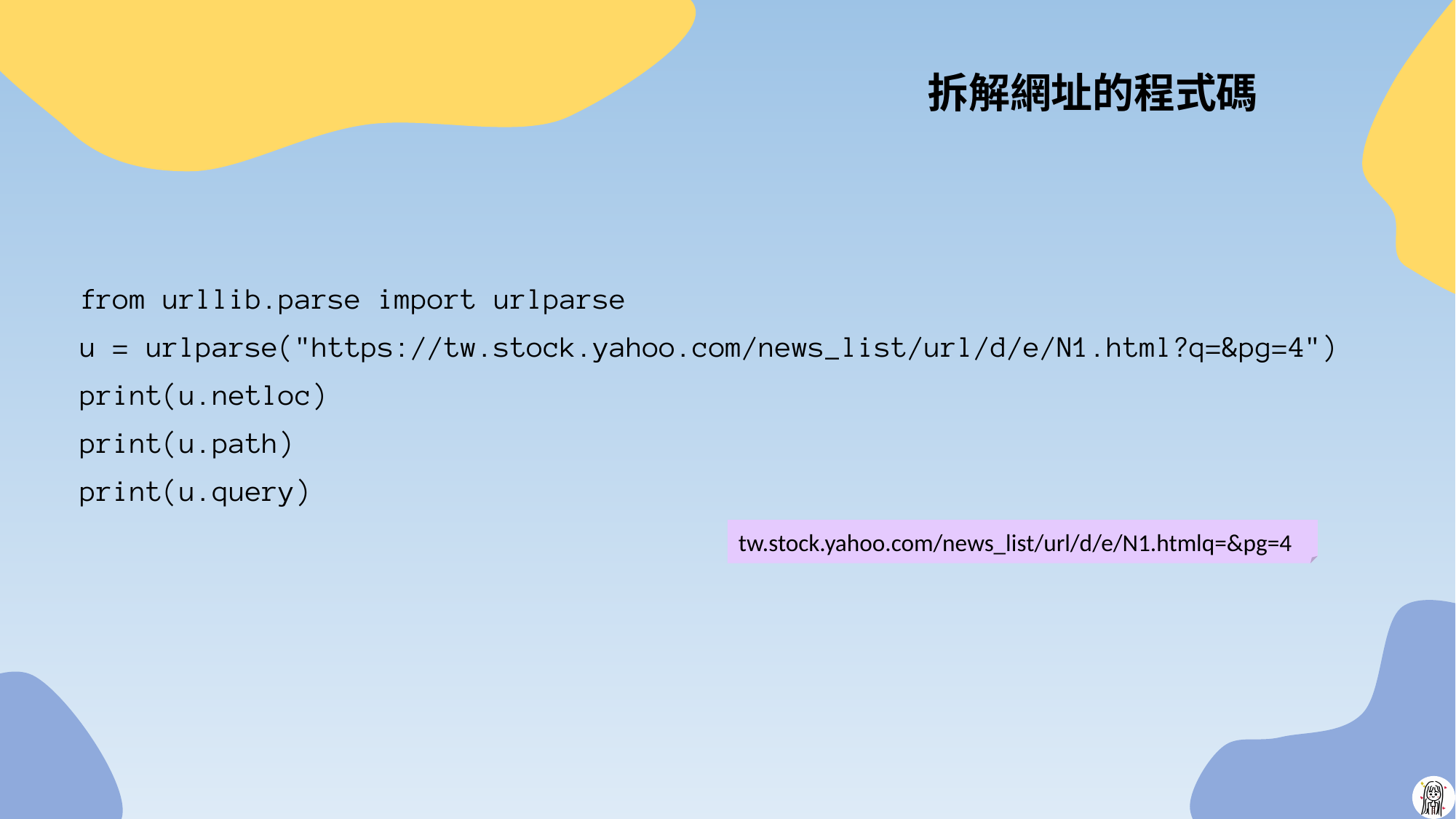

# 拆解網址的程式碼
from urllib.parse import urlparse
u = urlparse("https://tw.stock.yahoo.com/news_list/url/d/e/N1.html?q=&pg=4")
print(u.netloc)
print(u.path)
print(u.query)

tw.stock.yahoo.com/news_list/url/d/e/N1.htmlq=&pg=4
8